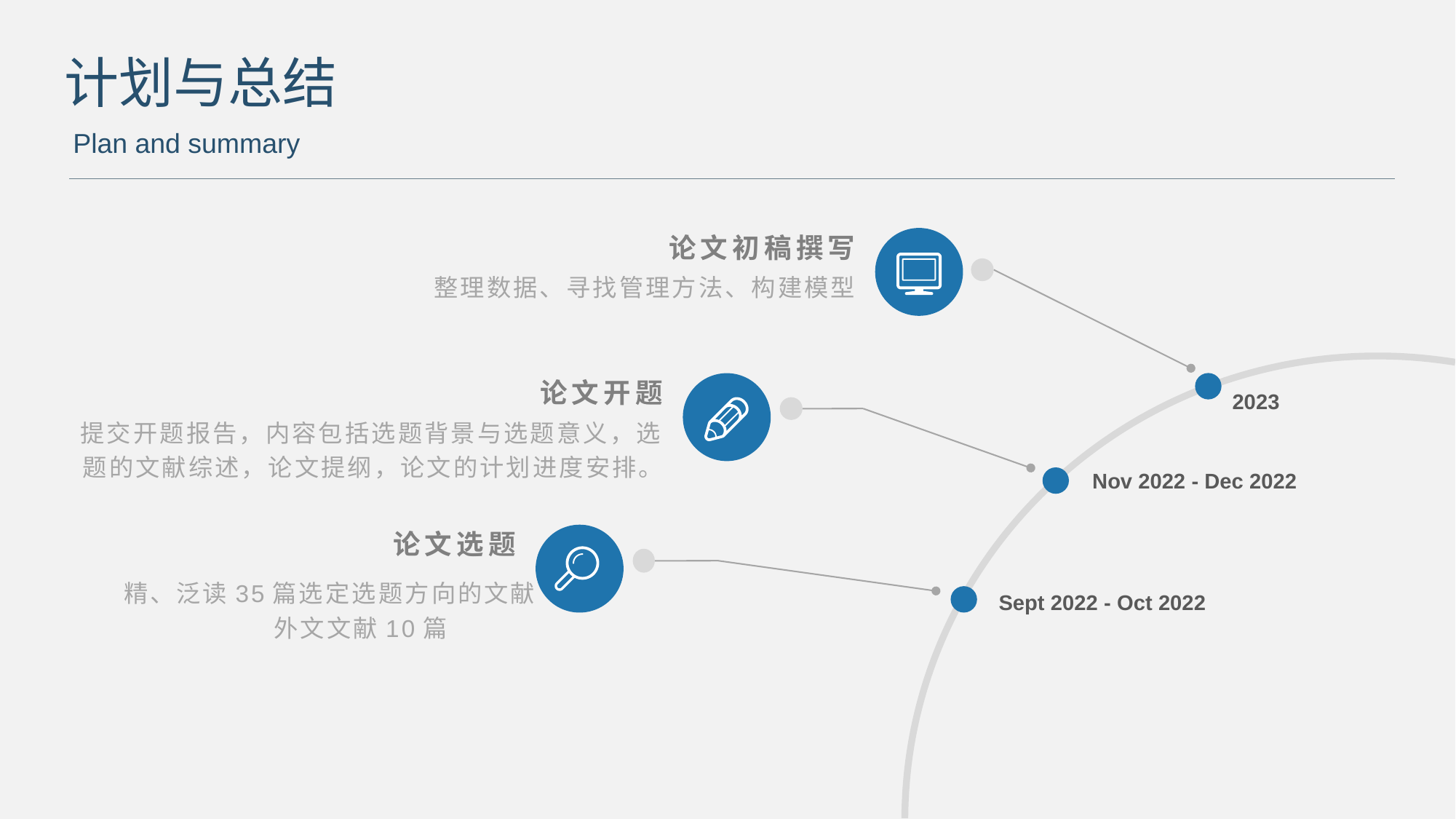

计划与总结
Plan and summary
论文初稿撰写

整理数据、寻找管理方法、构建模型

论文开题

2023

提交开题报告，内容包括选题背景与选题意义，选题的文献综述，论文提纲，论文的计划进度安排。
Nov 2022 - Dec 2022

论文选题

精、泛读35篇选定选题方向的文献
外文文献10篇
Sept 2022 - Oct 2022